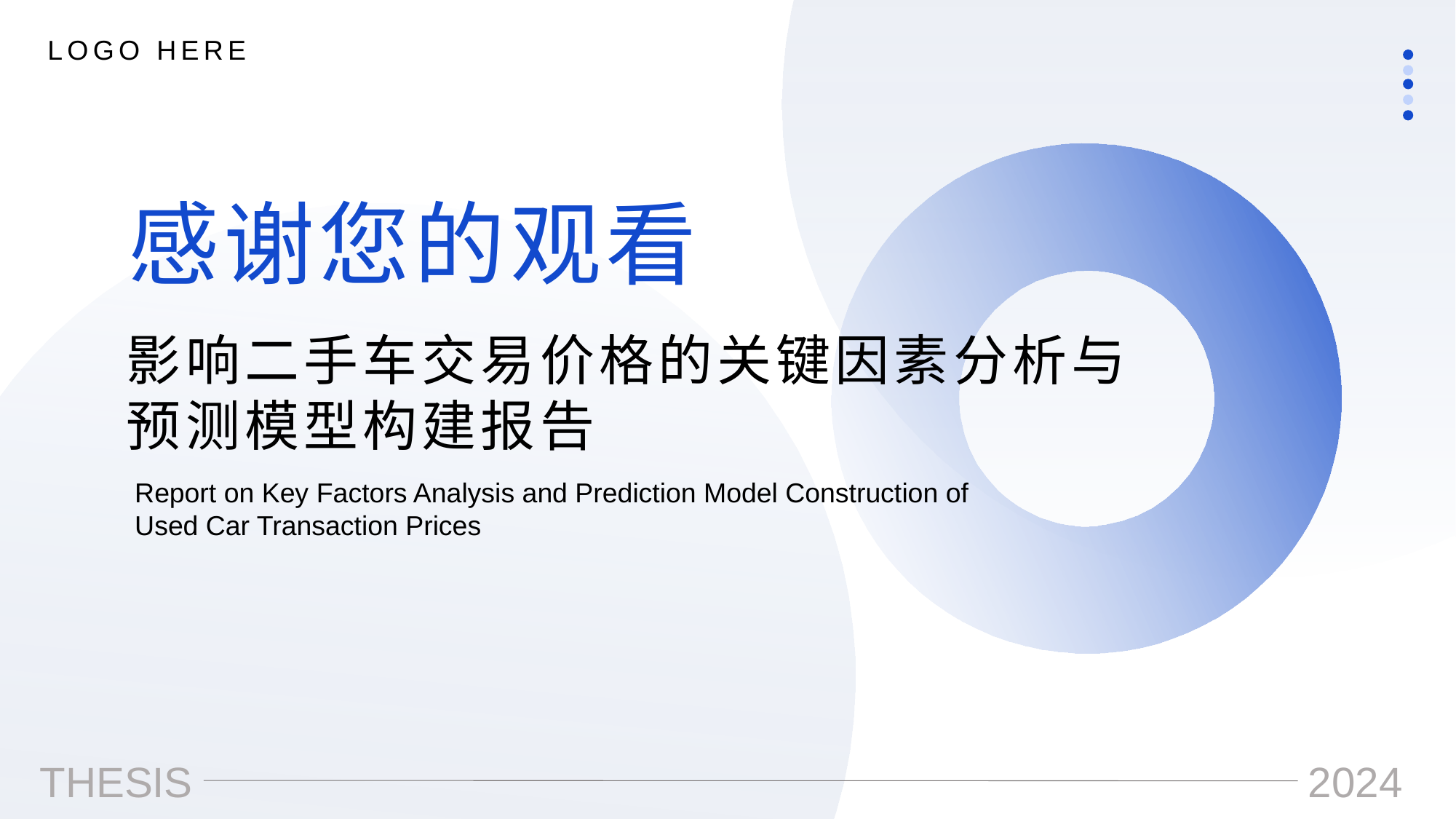

LOGO HERE

感谢您的观看

影响二手车交易价格的关键因素分析与预测模型构建报告
Report on Key Factors Analysis and Prediction Model Construction of Used Car Transaction Prices
THESIS
2024